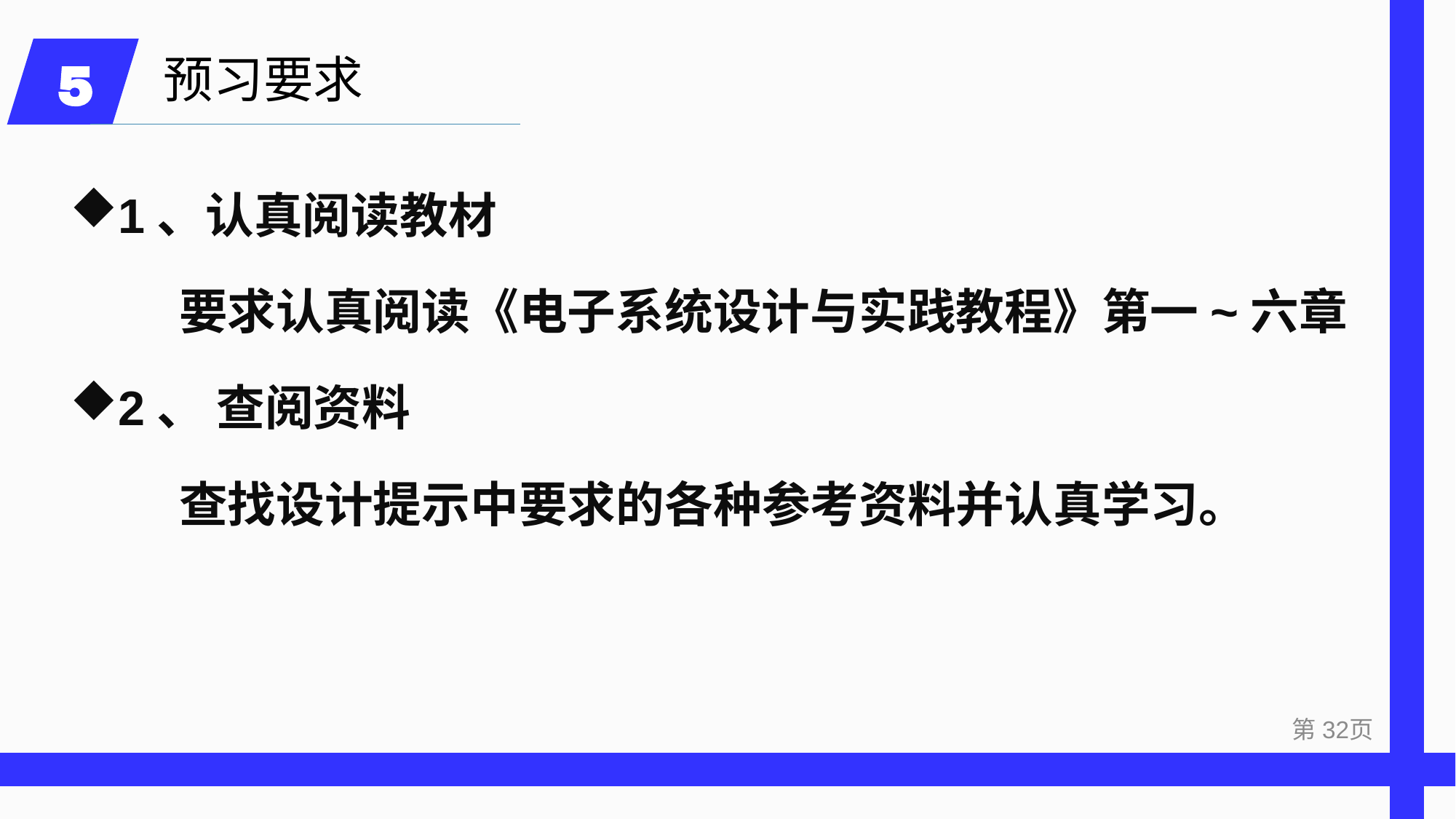

# 预习要求
5
1、认真阅读教材
	要求认真阅读《电子系统设计与实践教程》第一~六章
2、 查阅资料
查找设计提示中要求的各种参考资料并认真学习。
第32页